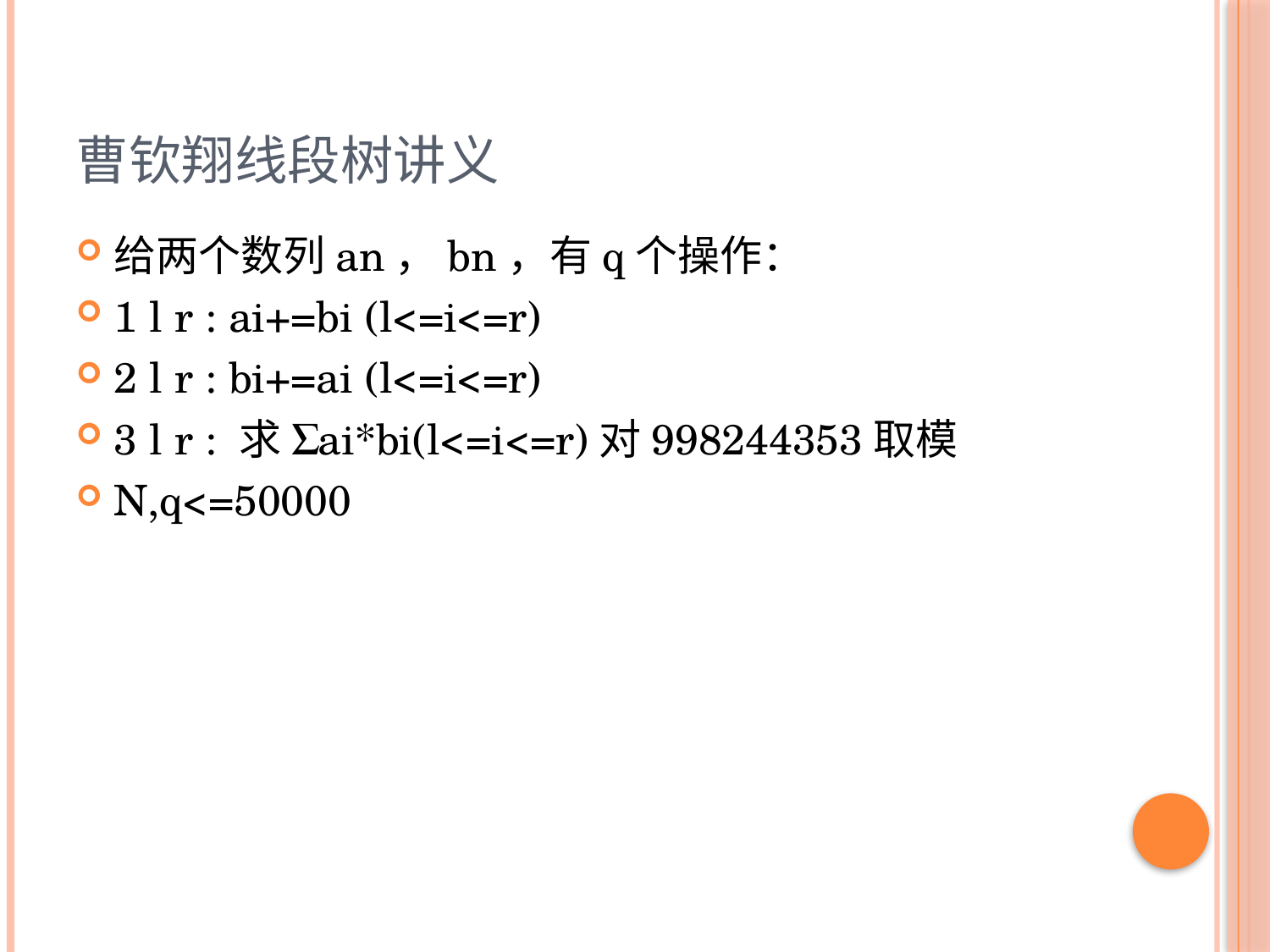

# 曹钦翔线段树讲义
给两个数列an，bn，有q个操作：
1 l r : ai+=bi (l<=i<=r)
2 l r : bi+=ai (l<=i<=r)
3 l r : 求Σai*bi(l<=i<=r)对998244353取模
N,q<=50000